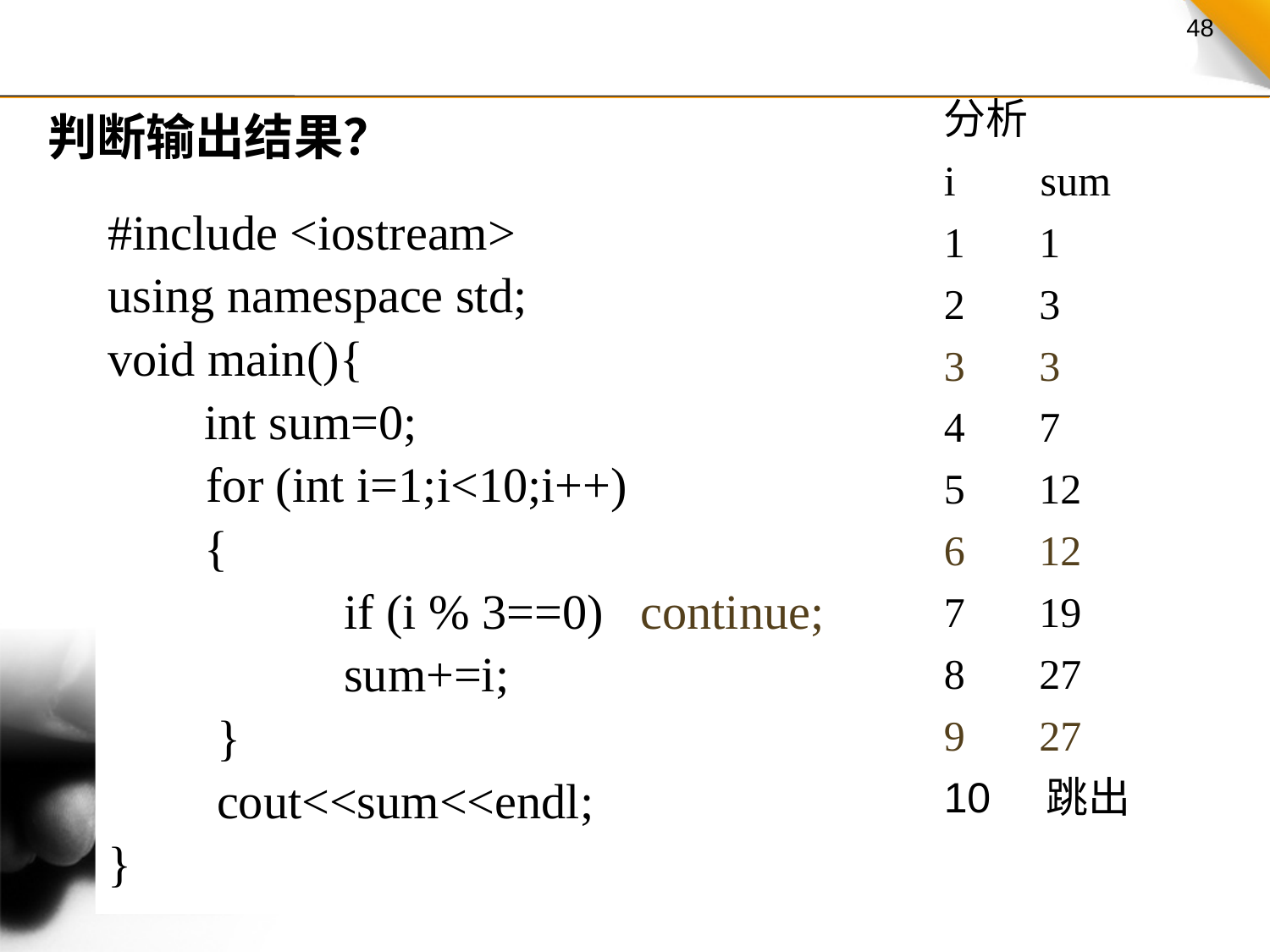

分析
i        sum
1       1
2       3
3       3
   7
   12
   12
   19
   27
   27
   跳出
# 判断输出结果？
#include <iostream>
using namespace std;
void main(){
	    int sum=0;
        for (int i=1;i<10;i++)
	    {
		     if (i % 3==0)   continue;
		     sum+=i;
	     }
	     cout<<sum<<endl;
}